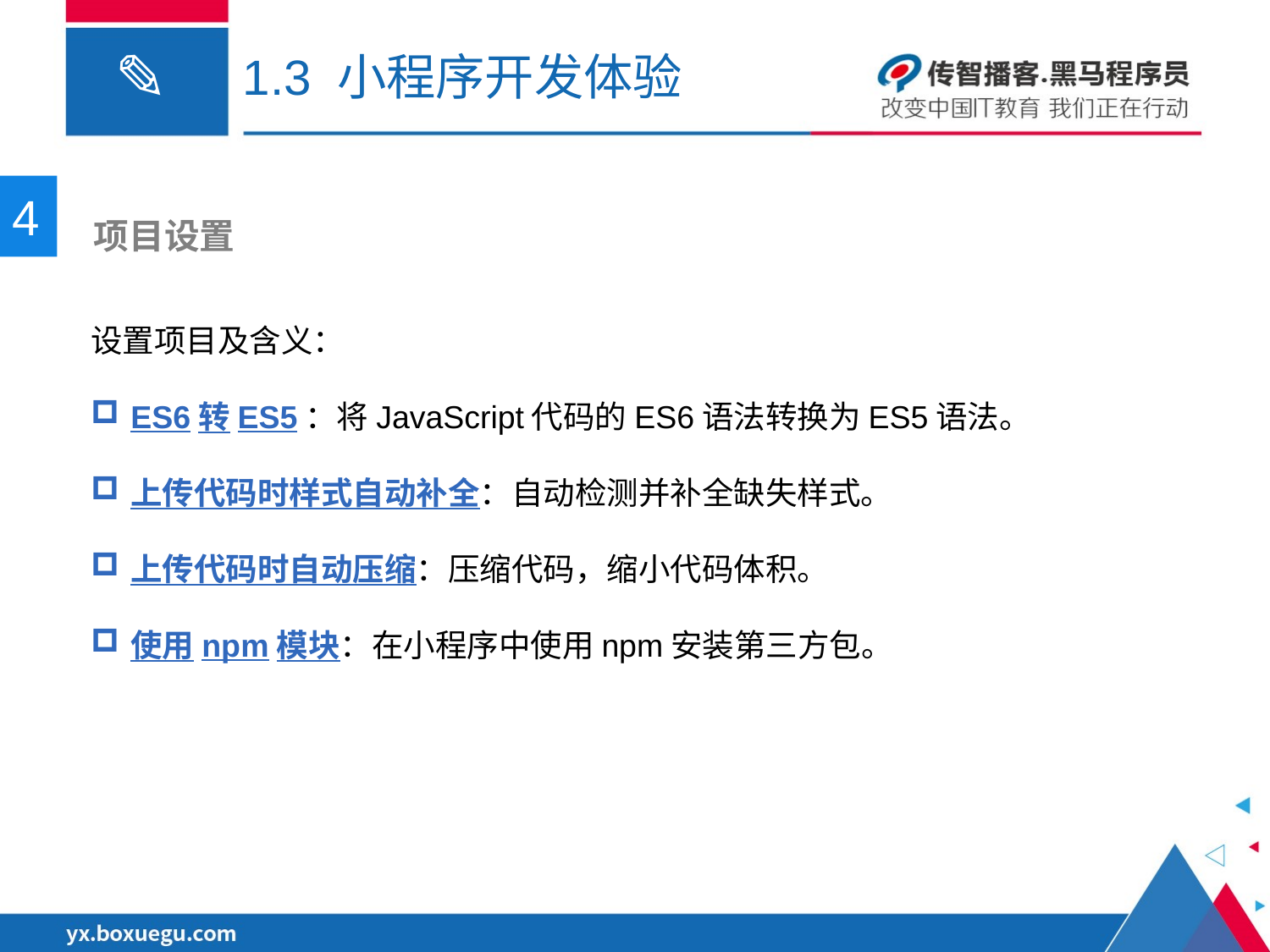

# 1.3 小程序开发体验

4
  项目设置
设置项目及含义：
ES6转ES5：将JavaScript代码的ES6语法转换为ES5语法。
上传代码时样式自动补全：自动检测并补全缺失样式。
上传代码时自动压缩：压缩代码，缩小代码体积。
使用npm模块：在小程序中使用npm安装第三方包。